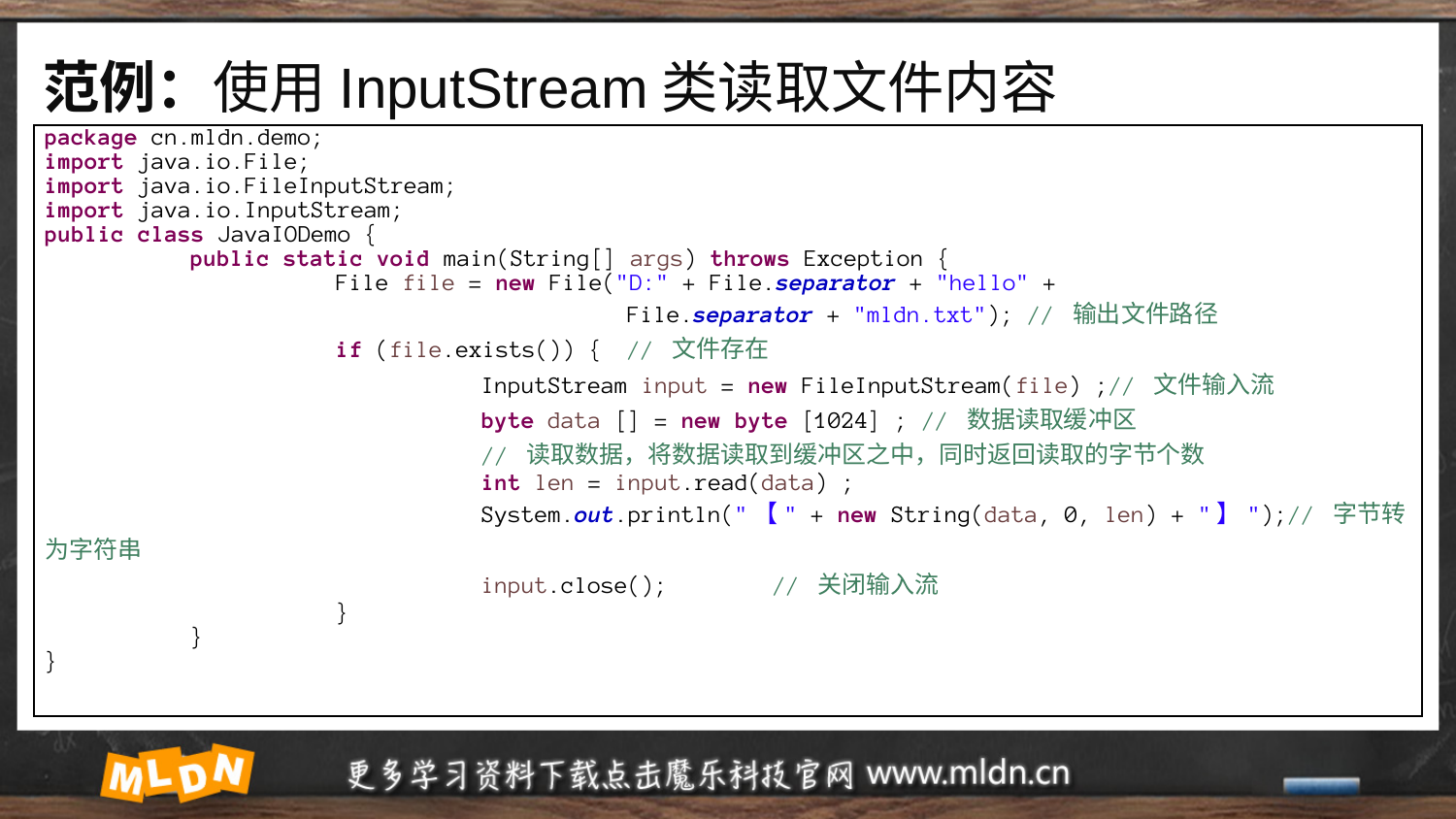

# 范例：使用InputStream类读取文件内容
| package cn.mldn.demo; import java.io.File; import java.io.FileInputStream; import java.io.InputStream; public class JavaIODemo { public static void main(String[] args) throws Exception { File file = new File("D:" + File.separator + "hello" + File.separator + "mldn.txt"); // 输出文件路径 if (file.exists()) { // 文件存在 InputStream input = new FileInputStream(file) ;// 文件输入流 byte data [] = new byte [1024] ; // 数据读取缓冲区 // 读取数据，将数据读取到缓冲区之中，同时返回读取的字节个数 int len = input.read(data) ; System.out.println("【" + new String(data, 0, len) + "】");// 字节转为字符串 input.close(); // 关闭输入流 } } } |
| --- |